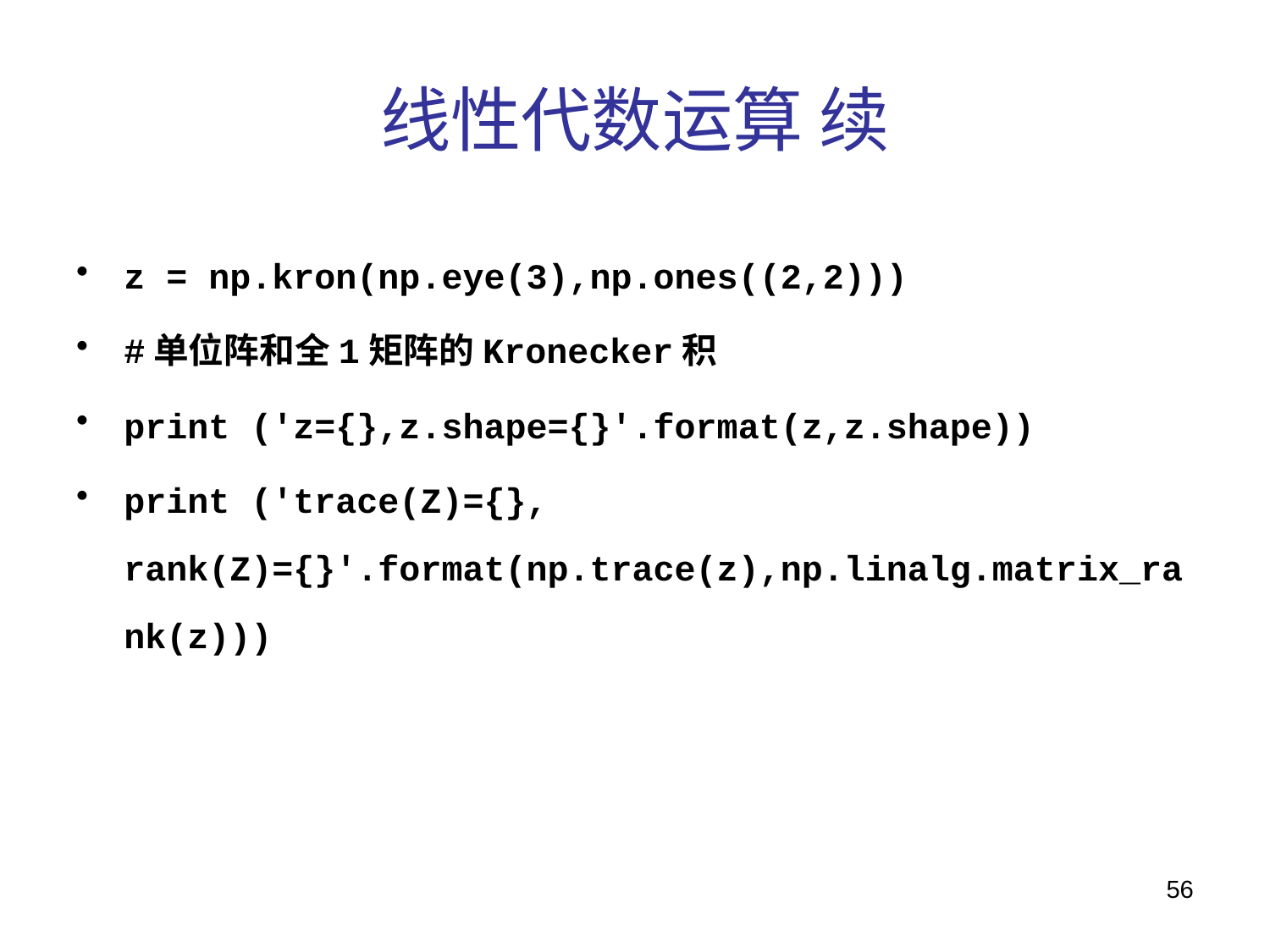

# 线性代数运算 续
z = np.kron(np.eye(3),np.ones((2,2)))
#单位阵和全1矩阵的Kronecker积
print ('z={},z.shape={}'.format(z,z.shape))
print ('trace(Z)={}, rank(Z)={}'.format(np.trace(z),np.linalg.matrix_rank(z)))
56